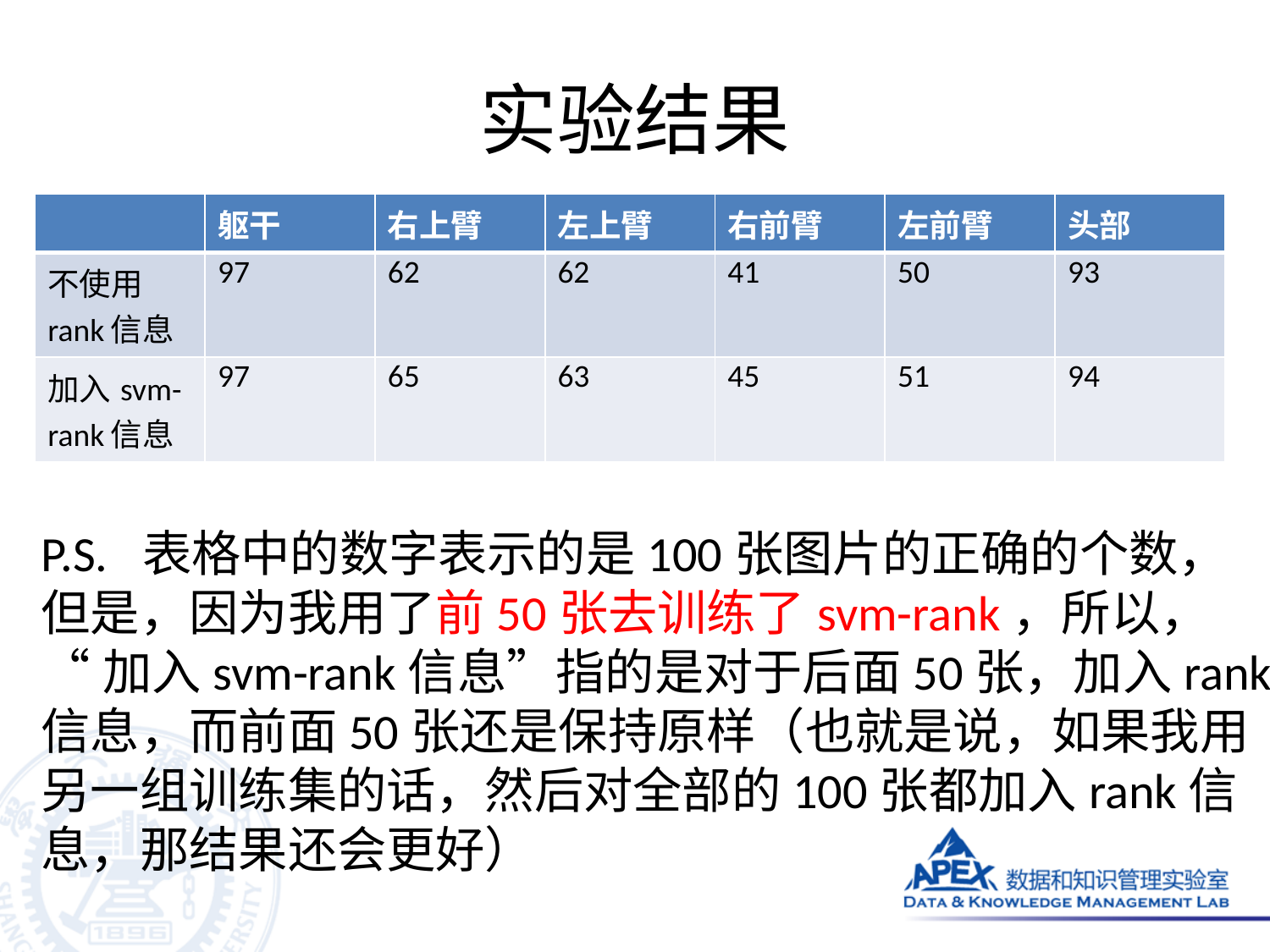

# 实验结果
|  | 躯干 | 右上臂 | 左上臂 | 右前臂 | 左前臂 | 头部 |
| --- | --- | --- | --- | --- | --- | --- |
| 不使用rank信息 | 97 | 62 | 62 | 41 | 50 | 93 |
| 加入svm-rank信息 | 97 | 65 | 63 | 45 | 51 | 94 |
P.S.  表格中的数字表示的是100张图片的正确的个数，
但是，因为我用了前50张去训练了svm-rank，所以，
“加入svm-rank信息”指的是对于后面50张，加入rank
信息，而前面50张还是保持原样（也就是说，如果我用
另一组训练集的话，然后对全部的100张都加入rank信
息，那结果还会更好）